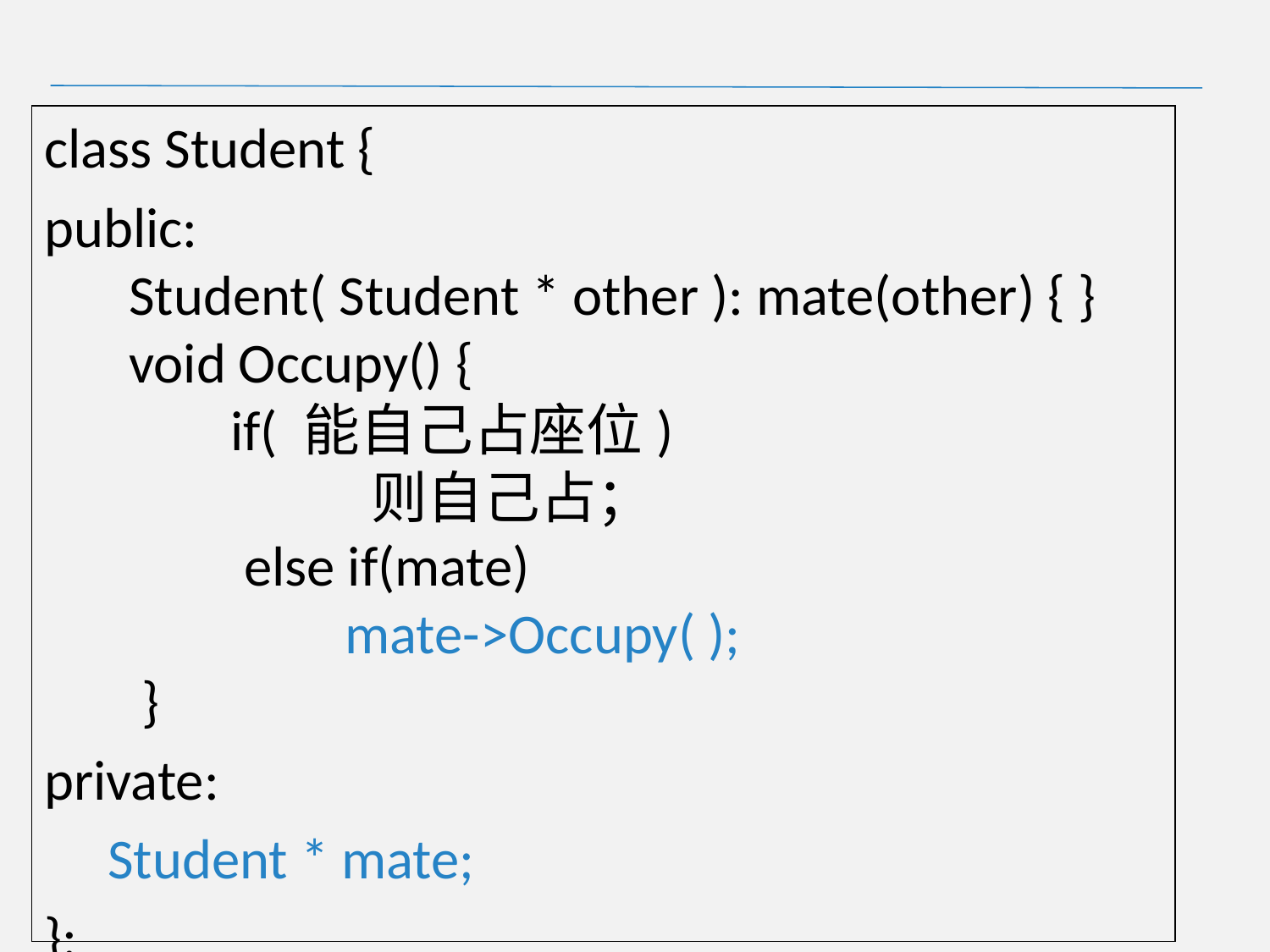

class Student {
public:
Student( Student * other ): mate(other) { }
void Occupy() {
        if( 能自己占座位)
                  则自己占；
        else if(mate)
                 mate->Occupy( );
 }
private:
     Student * mate;
};